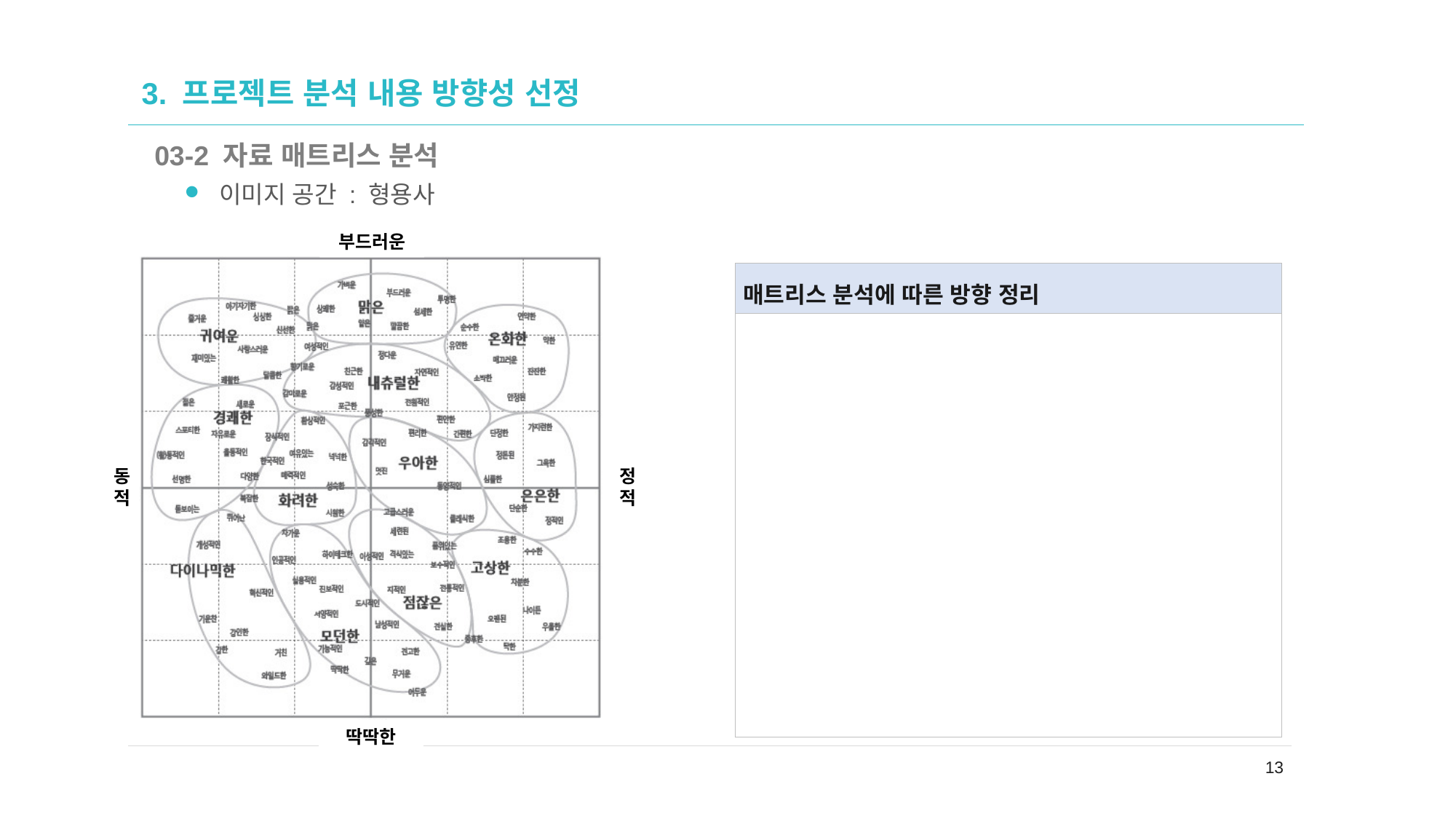

02
# 3. 프로젝트 분석 내용 방향성 선정
03-2 자료 매트리스 분석
이미지 공간 : 형용사
| 매트리스 분석에 따른 방향 정리 |
| --- |
|  |
13